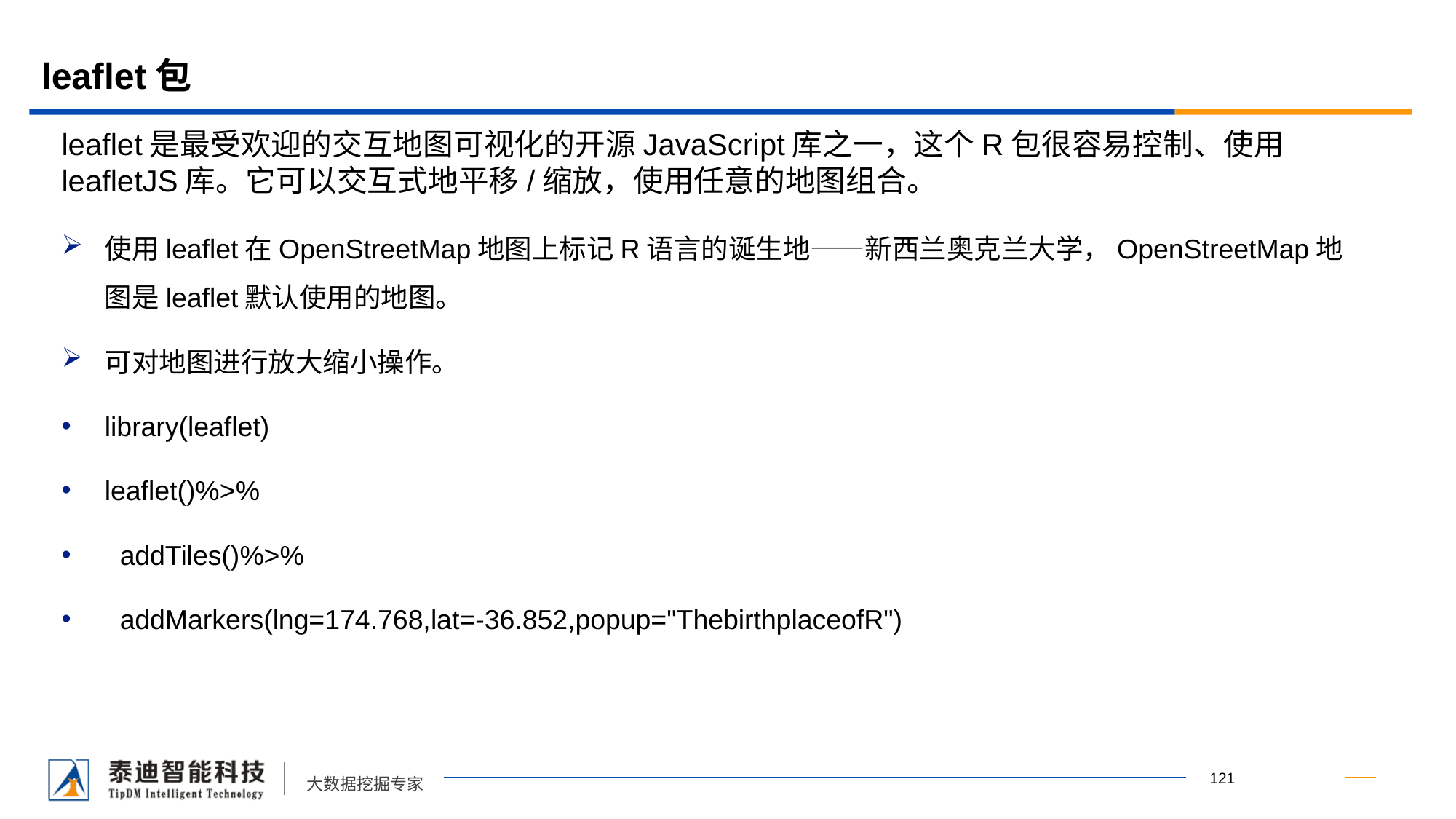

# leaflet包
leaflet是最受欢迎的交互地图可视化的开源JavaScript库之一，这个R包很容易控制、使用leafletJS库。它可以交互式地平移/缩放，使用任意的地图组合。
使用leaflet在OpenStreetMap地图上标记R语言的诞生地——新西兰奥克兰大学，OpenStreetMap地图是leaflet默认使用的地图。
可对地图进行放大缩小操作。
library(leaflet)
leaflet()%>%
  addTiles()%>%
  addMarkers(lng=174.768,lat=-36.852,popup="ThebirthplaceofR")